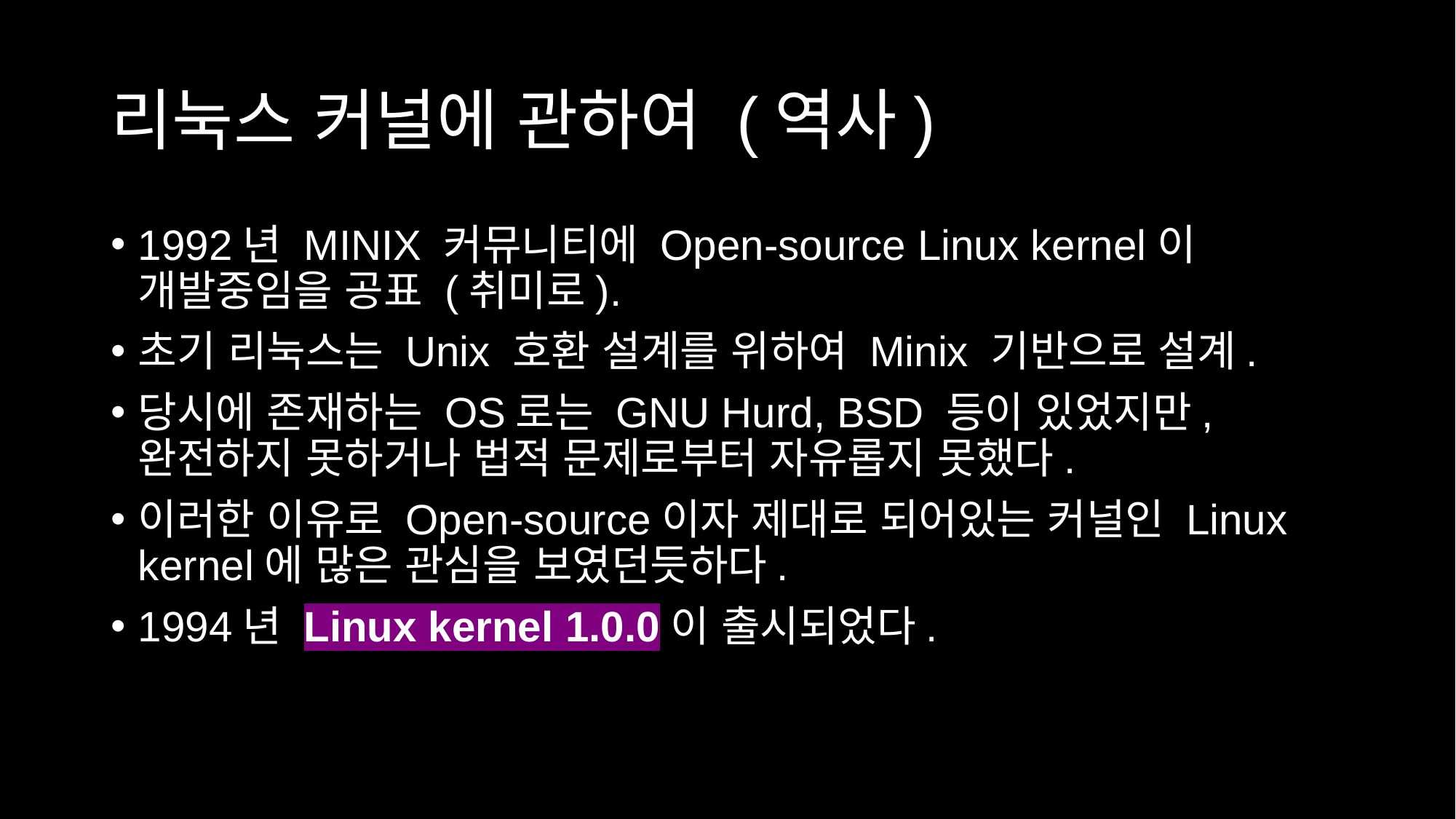

# 리눅스 커널에 관하여 (역사)
1992년 MINIX 커뮤니티에 Open-source Linux kernel이 개발중임을 공표 (취미로).
초기 리눅스는 Unix 호환 설계를 위하여 Minix 기반으로 설계.
당시에 존재하는 OS로는 GNU Hurd, BSD 등이 있었지만, 완전하지 못하거나 법적 문제로부터 자유롭지 못했다.
이러한 이유로 Open-source이자 제대로 되어있는 커널인 Linux kernel에 많은 관심을 보였던듯하다.
1994년 Linux kernel 1.0.0이 출시되었다.